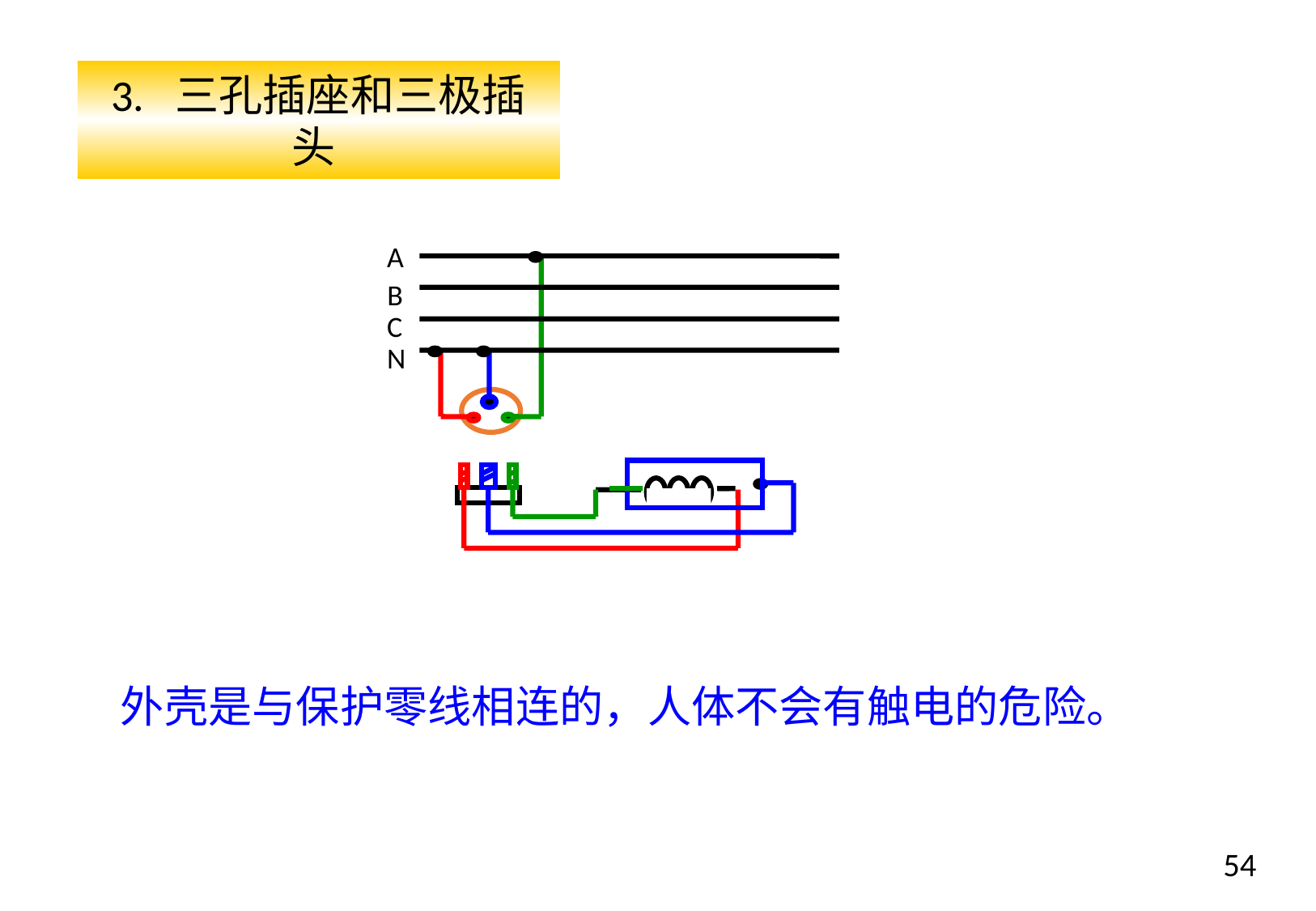

3.  三孔插座和三极插头
A

B

C

N

外壳是与保护零线相连的，人体不会有触电的危险。